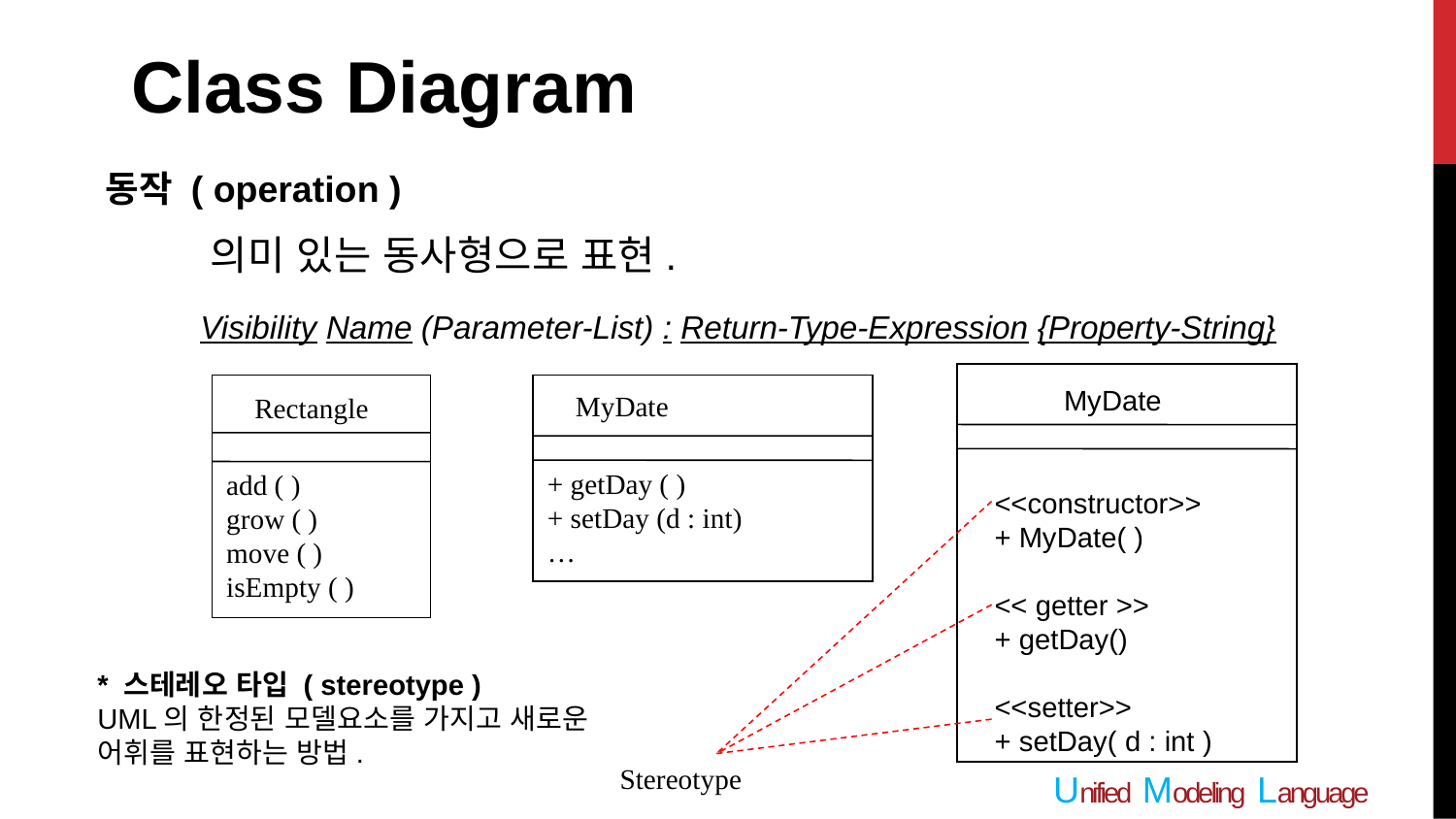

Class Diagram
동작 ( operation )
  의미 있는 동사형으로 표현.
  Visibility Name (Parameter-List) : Return-Type-Expression {Property-String}

    Rectangle

add ( )
grow ( )
move ( )
isEmpty ( )

    MyDate

+ getDay ( )
+ setDay (d : int)
…

MyDate

<<constructor>>
+ MyDate( )

<< getter >>
+ getDay()

<<setter>>
+ setDay( d : int )

Stereotype
* 스테레오 타입 ( stereotype )
UML의 한정된 모델요소를 가지고 새로운
어휘를 표현하는 방법.